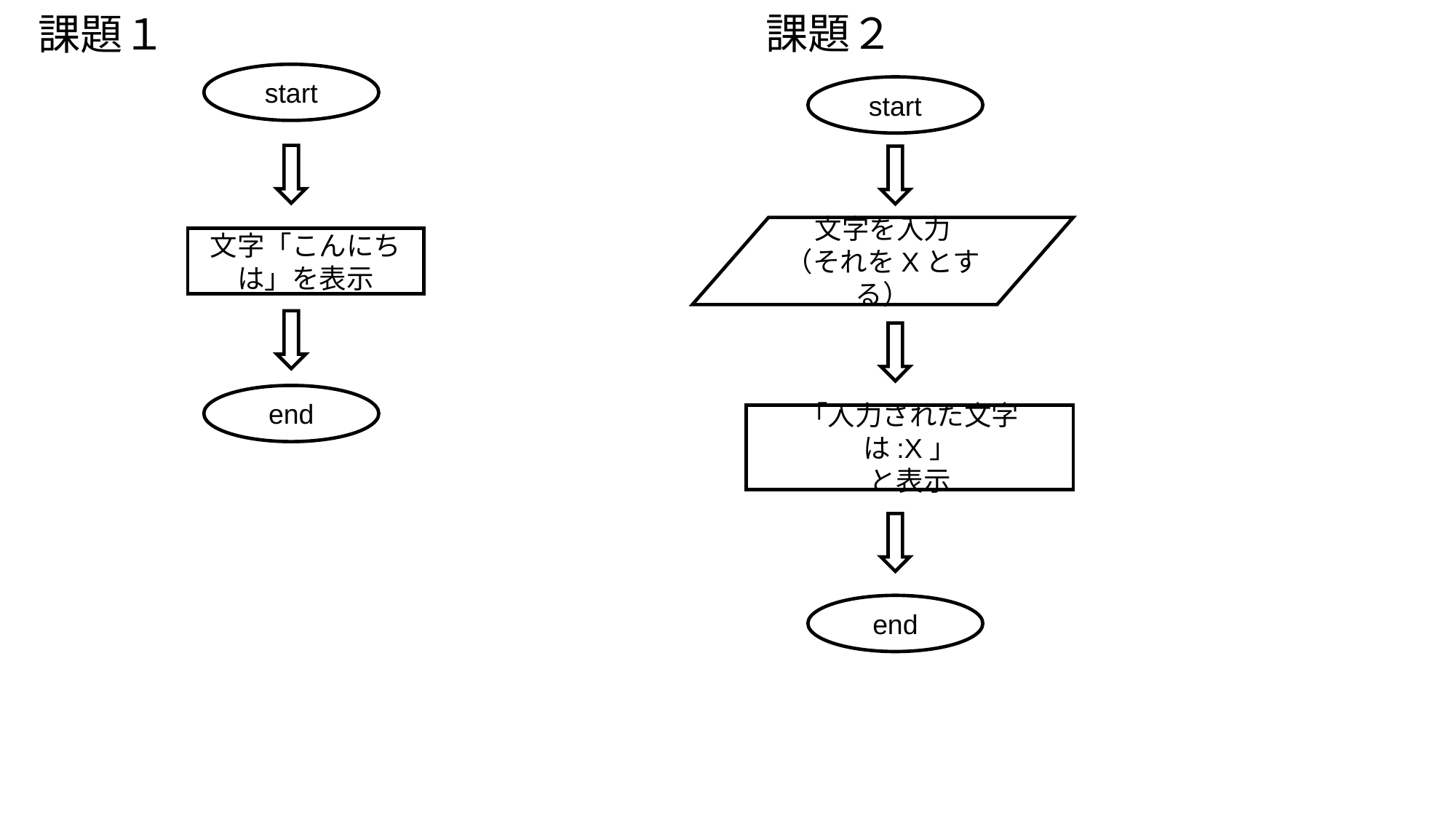

# 課題１
課題２
start
start

文字を入力
（それをXとする）
文字「こんにちは」を表示

end
「入力された文字は:X」
と表示

end